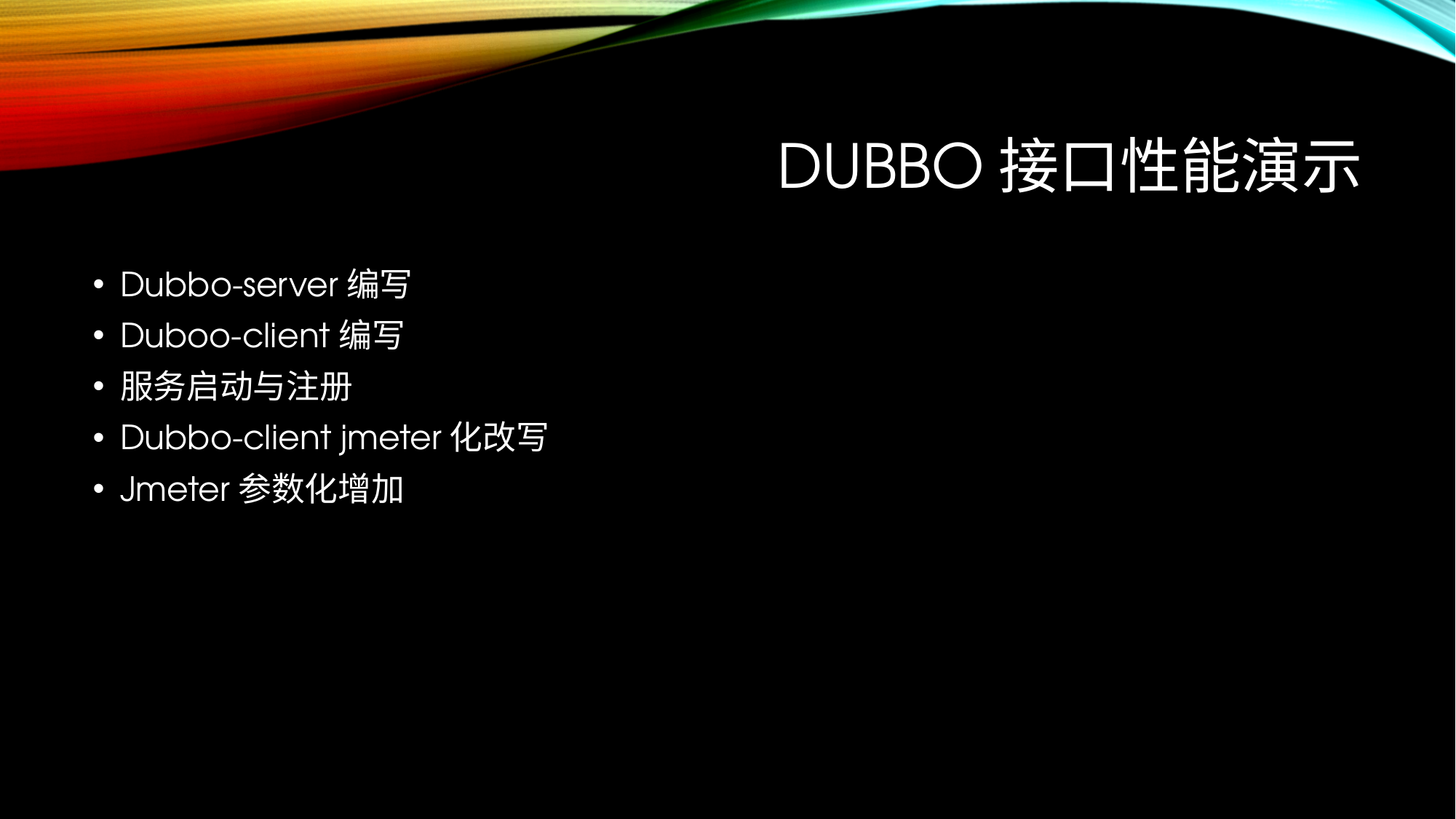

# DUBBO接口性能演示
Dubbo-server编写
Duboo-client编写
服务启动与注册
Dubbo-client jmeter化改写
Jmeter参数化增加